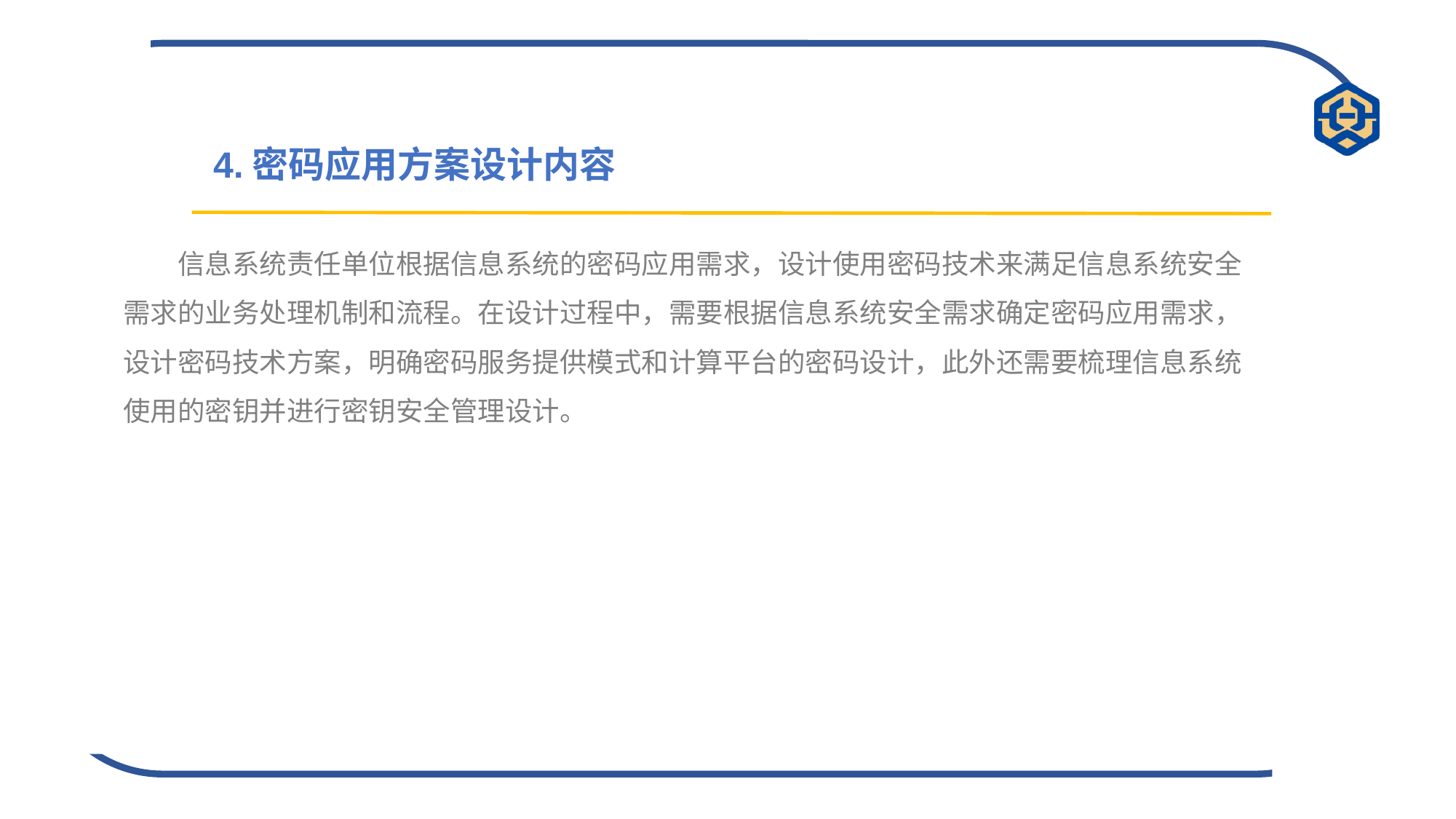

4.密码应用方案设计内容
信息系统责任单位根据信息系统的密码应用需求，设计使用密码技术来满足信息系统安全需求的业务处理机制和流程。在设计过程中，需要根据信息系统安全需求确定密码应用需求，设计密码技术方案，明确密码服务提供模式和计算平台的密码设计，此外还需要梳理信息系统使用的密钥并进行密钥安全管理设计。